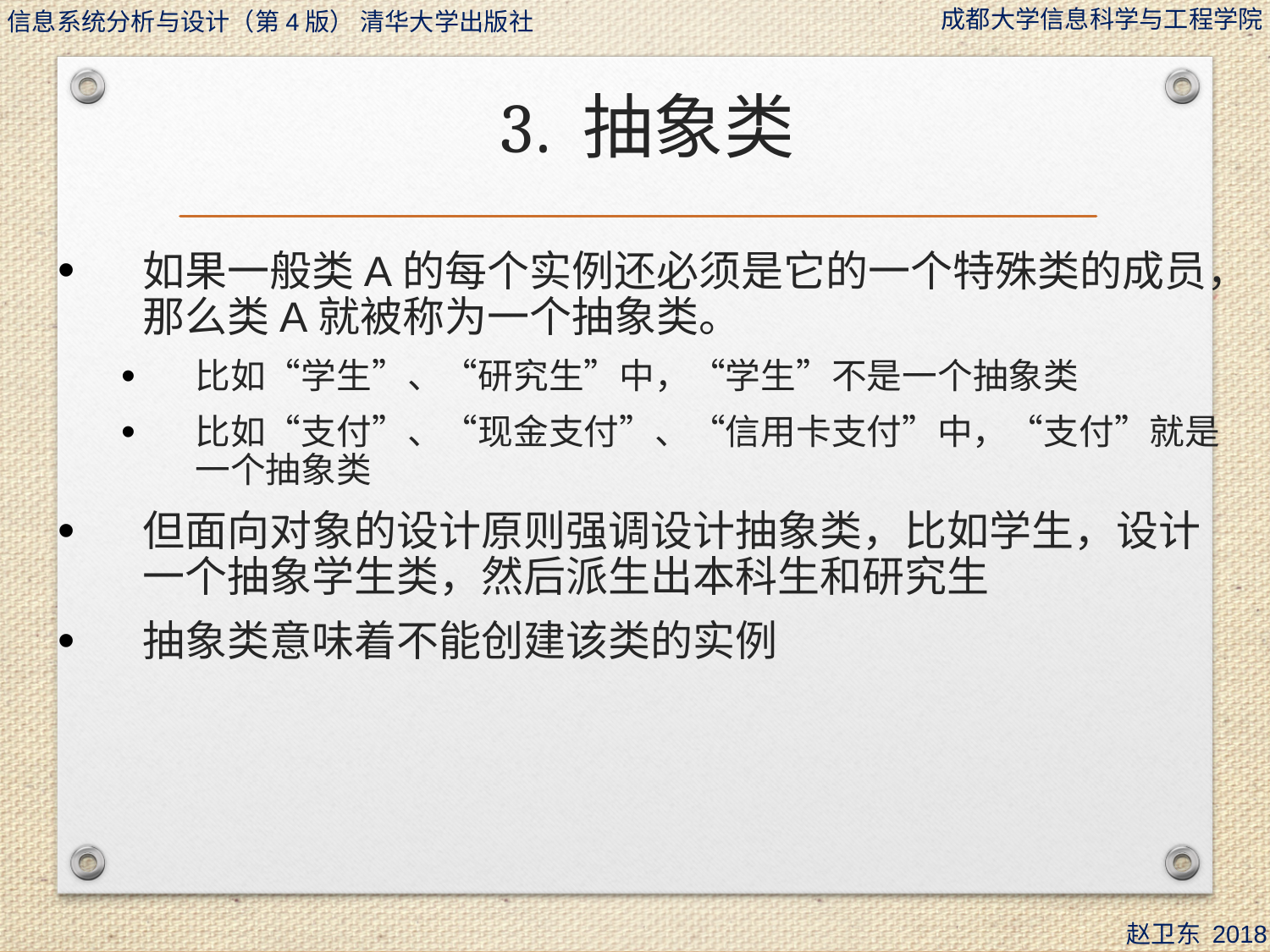

# 3. 抽象类
如果一般类A的每个实例还必须是它的一个特殊类的成员，那么类A就被称为一个抽象类。
比如“学生”、“研究生”中，“学生”不是一个抽象类
比如“支付”、“现金支付”、“信用卡支付”中，“支付”就是一个抽象类
但面向对象的设计原则强调设计抽象类，比如学生，设计一个抽象学生类，然后派生出本科生和研究生
抽象类意味着不能创建该类的实例